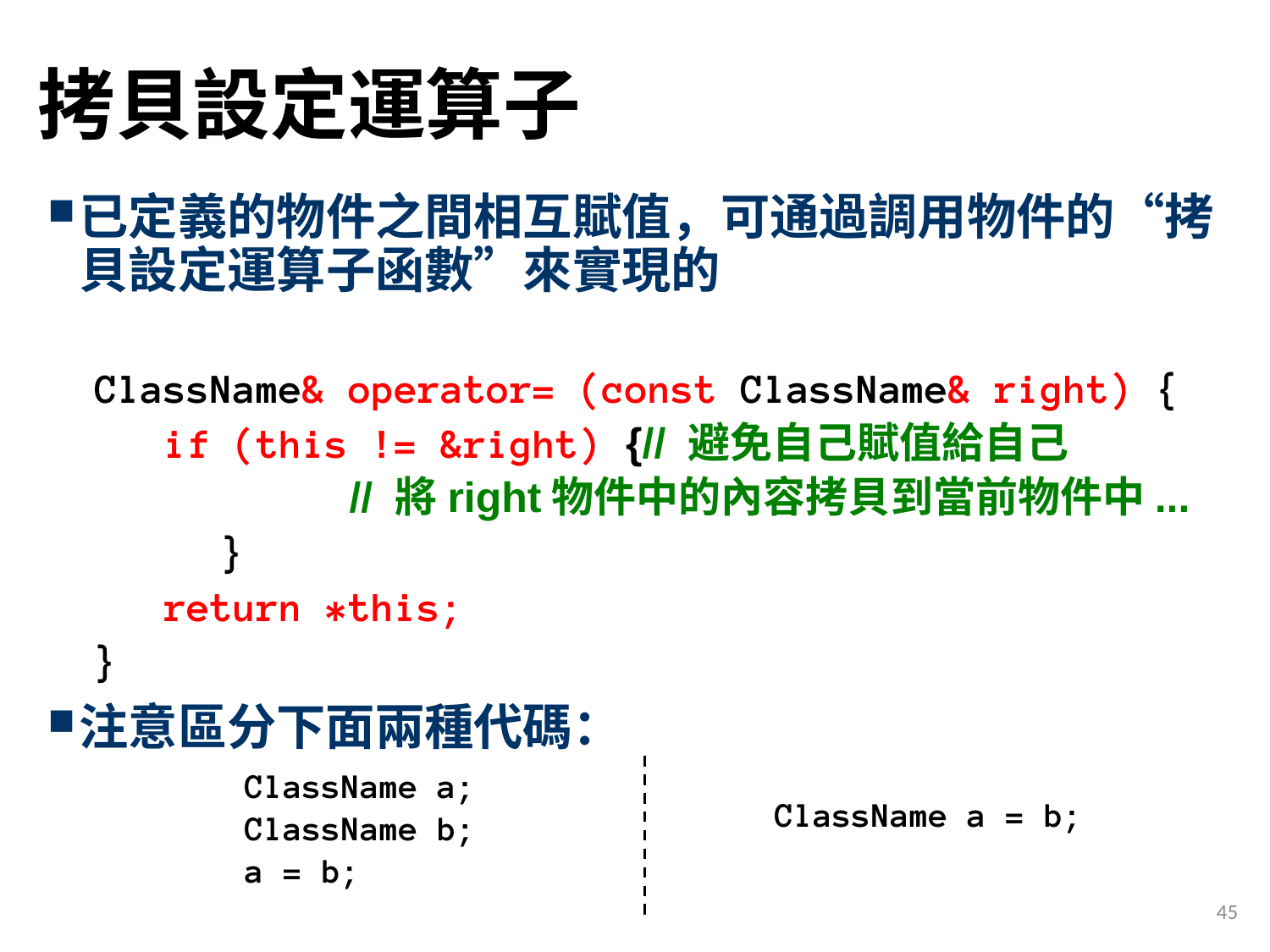

# 拷貝設定運算子
已定義的物件之間相互賦值，可通過調用物件的“拷貝設定運算子函數”來實現的

ClassName& operator= (const ClassName& right) {
   if (this != &right) {// 避免自己賦值給自己
		// 將right物件中的內容拷貝到當前物件中...
	}
   return *this;
}
注意區分下面兩種代碼：

ClassName a;
ClassName b;
a = b;
ClassName a = b;
45